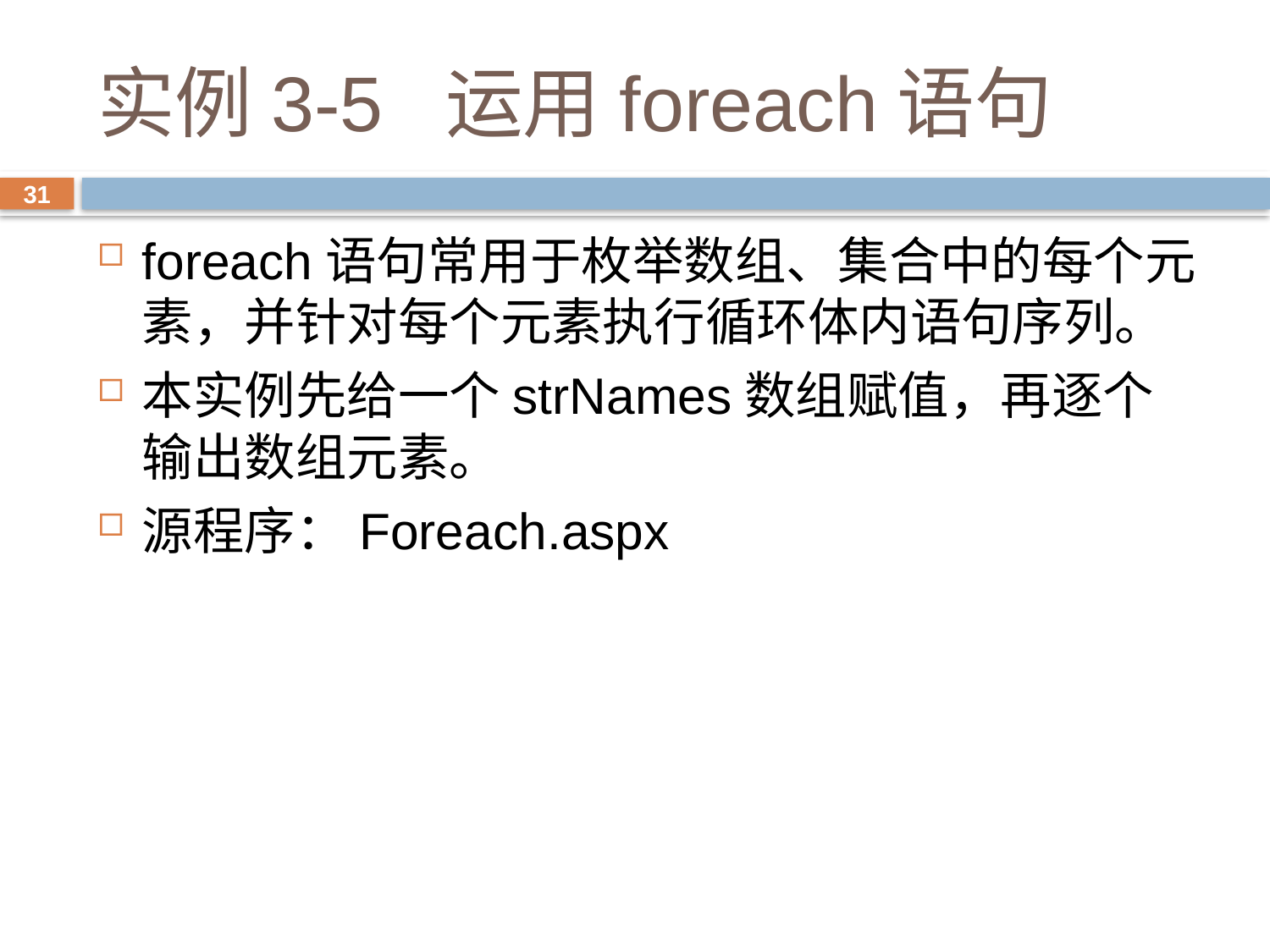

# 实例3-5  运用foreach语句
31
foreach语句常用于枚举数组、集合中的每个元素，并针对每个元素执行循环体内语句序列。
本实例先给一个strNames数组赋值，再逐个输出数组元素。
源程序：Foreach.aspx